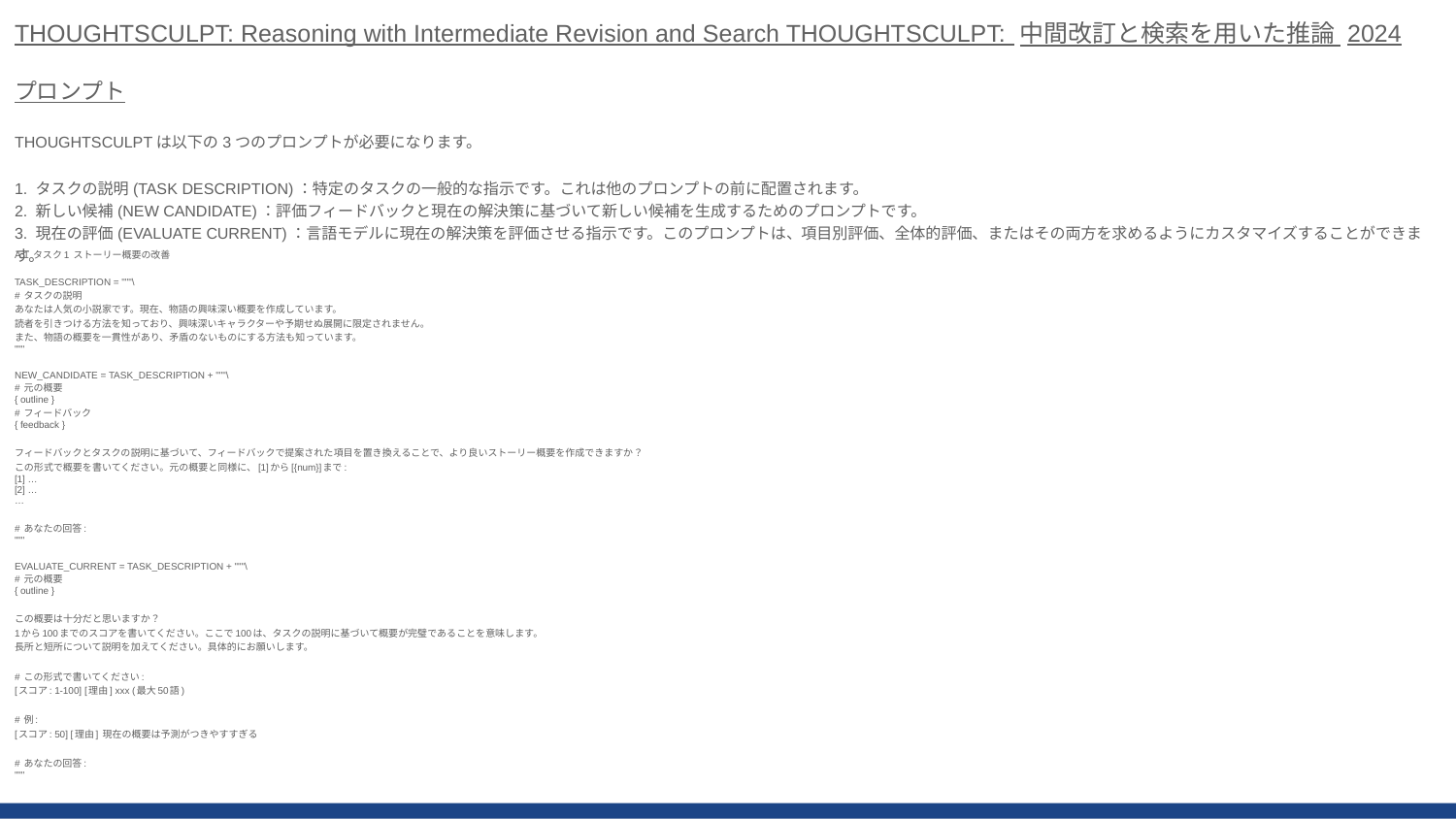

THOUGHTSCULPT: Reasoning with Intermediate Revision and Search THOUGHTSCULPT: 中間改訂と検索を用いた推論 2024
プロンプト
THOUGHTSCULPTは以下の3つのプロンプトが必要になります。
1. タスクの説明(TASK DESCRIPTION)：特定のタスクの一般的な指示です。これは他のプロンプトの前に配置されます。
2. 新しい候補(NEW CANDIDATE)：評価フィードバックと現在の解決策に基づいて新しい候補を生成するためのプロンプトです。
3. 現在の評価(EVALUATE CURRENT)：言語モデルに現在の解決策を評価させる指示です。このプロンプトは、項目別評価、全体的評価、またはその両方を求めるようにカスタマイズすることができます。

A.1 タスク1 ストーリー概要の改善
TASK_DESCRIPTION = """\
# タスクの説明
あなたは人気の小説家です。現在、物語の興味深い概要を作成しています。
読者を引きつける方法を知っており、興味深いキャラクターや予期せぬ展開に限定されません。
また、物語の概要を一貫性があり、矛盾のないものにする方法も知っています。
"""
NEW_CANDIDATE = TASK_DESCRIPTION + """\
# 元の概要
{ outline }
# フィードバック
{ feedback }
フィードバックとタスクの説明に基づいて、フィードバックで提案された項目を置き換えることで、より良いストーリー概要を作成できますか？
この形式で概要を書いてください。元の概要と同様に、[1]から[{num}]まで:
[1] …
[2] …
…
# あなたの回答: """
EVALUATE_CURRENT = TASK_DESCRIPTION + """\
# 元の概要
{ outline }
この概要は十分だと思いますか？
1から100までのスコアを書いてください。ここで100は、タスクの説明に基づいて概要が完璧であることを意味します。
長所と短所について説明を加えてください。具体的にお願いします。
# この形式で書いてください: [スコア: 1-100] [理由] xxx (最大50語)
# 例: [スコア: 50] [理由] 現在の概要は予測がつきやすすぎる
# あなたの回答: """